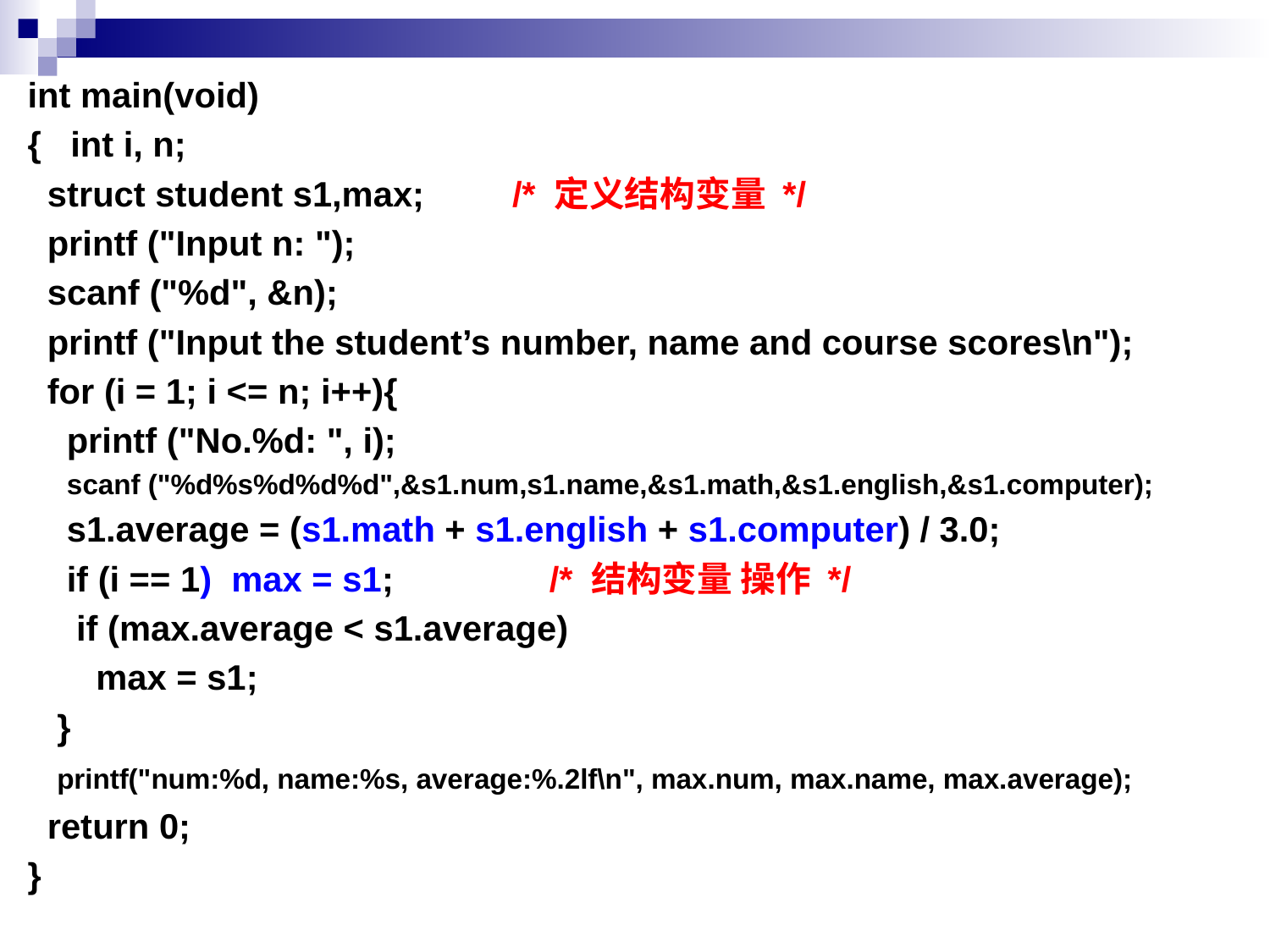

int main(void)
{   int i, n;
  struct student s1,max;         /* 定义结构变量 */
  printf ("Input n: ");
  scanf ("%d", &n);
  printf ("Input the student’s number, name and course scores\n");
  for (i = 1; i <= n; i++){
    printf ("No.%d: ", i);
     scanf ("%d%s%d%d%d",&s1.num,s1.name,&s1.math,&s1.english,&s1.computer);
    s1.average = (s1.math + s1.english + s1.computer) / 3.0;
    if (i == 1)  max = s1;                /* 结构变量 操作 */
     if (max.average < s1.average)
       max = s1;
   }
   printf("num:%d, name:%s, average:%.2lf\n", max.num, max.name, max.average);
  return 0;
}